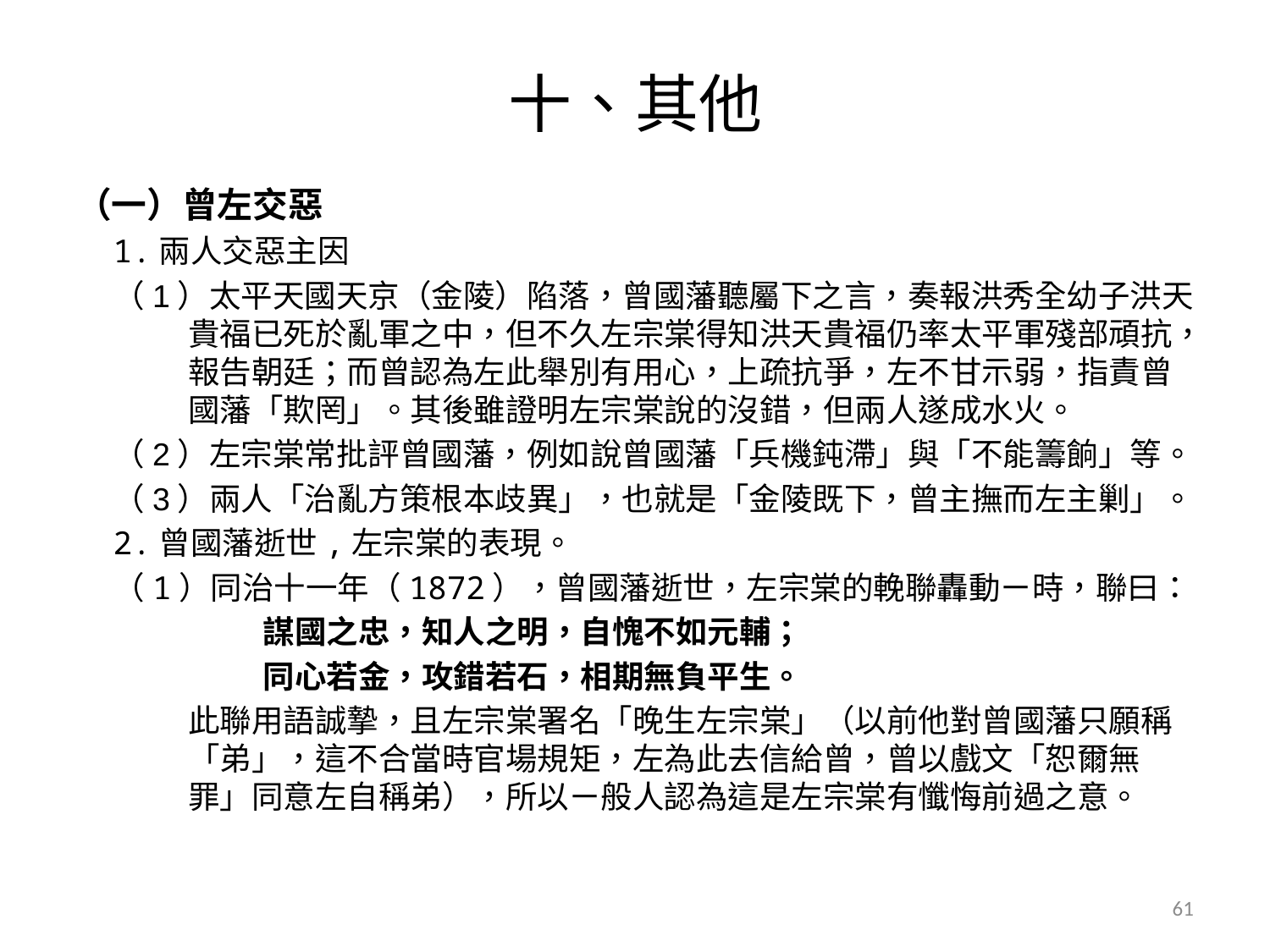

# 十、其他
（一）曾左交惡
1.兩人交惡主因
（1）太平天國天京（金陵）陷落，曾國藩聽屬下之言，奏報洪秀全幼子洪天貴福已死於亂軍之中，但不久左宗棠得知洪天貴福仍率太平軍殘部頑抗，報告朝廷；而曾認為左此舉別有用心，上疏抗爭，左不甘示弱，指責曾國藩「欺罔」。其後雖證明左宗棠說的沒錯，但兩人遂成水火。
（2）左宗棠常批評曾國藩，例如說曾國藩「兵機鈍滯」與「不能籌餉」等。
（3）兩人「治亂方策根本歧異」，也就是「金陵既下，曾主撫而左主剿」。
2.曾國藩逝世,左宗棠的表現。
（1）同治十一年（1872），曾國藩逝世，左宗棠的輓聯轟動ㄧ時，聯曰：
謀國之忠，知人之明，自愧不如元輔；
同心若金，攻錯若石，相期無負平生。
此聯用語誠摯，且左宗棠署名「晚生左宗棠」（以前他對曾國藩只願稱「弟」，這不合當時官場規矩，左為此去信給曾，曾以戲文「恕爾無罪」同意左自稱弟），所以ㄧ般人認為這是左宗棠有懺悔前過之意。
61